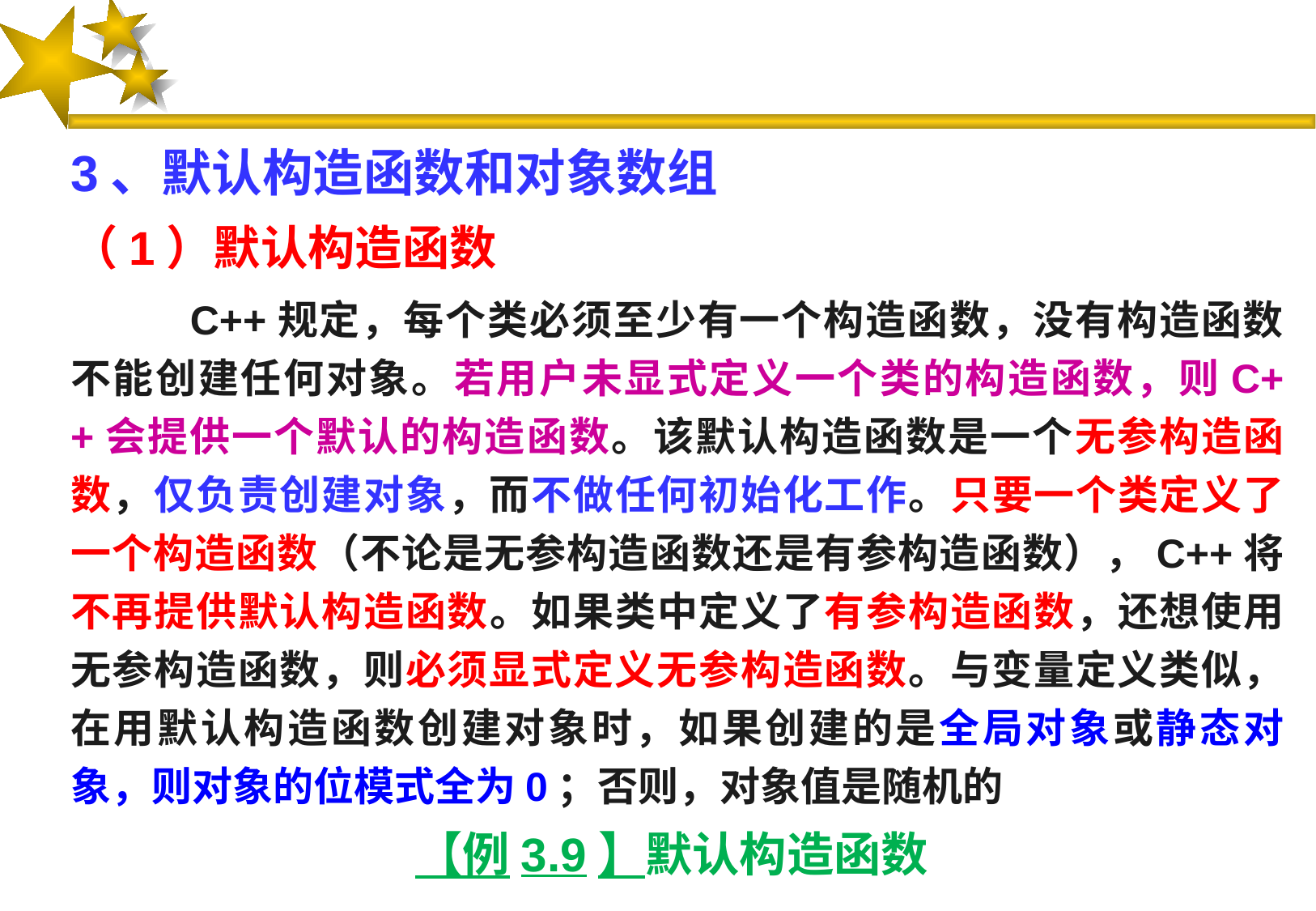

#
3、默认构造函数和对象数组
（1）默认构造函数
C++规定，每个类必须至少有一个构造函数，没有构造函数不能创建任何对象。若用户未显式定义一个类的构造函数，则C++会提供一个默认的构造函数。该默认构造函数是一个无参构造函数，仅负责创建对象，而不做任何初始化工作。只要一个类定义了一个构造函数（不论是无参构造函数还是有参构造函数），C++将不再提供默认构造函数。如果类中定义了有参构造函数，还想使用无参构造函数，则必须显式定义无参构造函数。与变量定义类似，在用默认构造函数创建对象时，如果创建的是全局对象或静态对象，则对象的位模式全为0；否则，对象值是随机的
【例3.9】默认构造函数